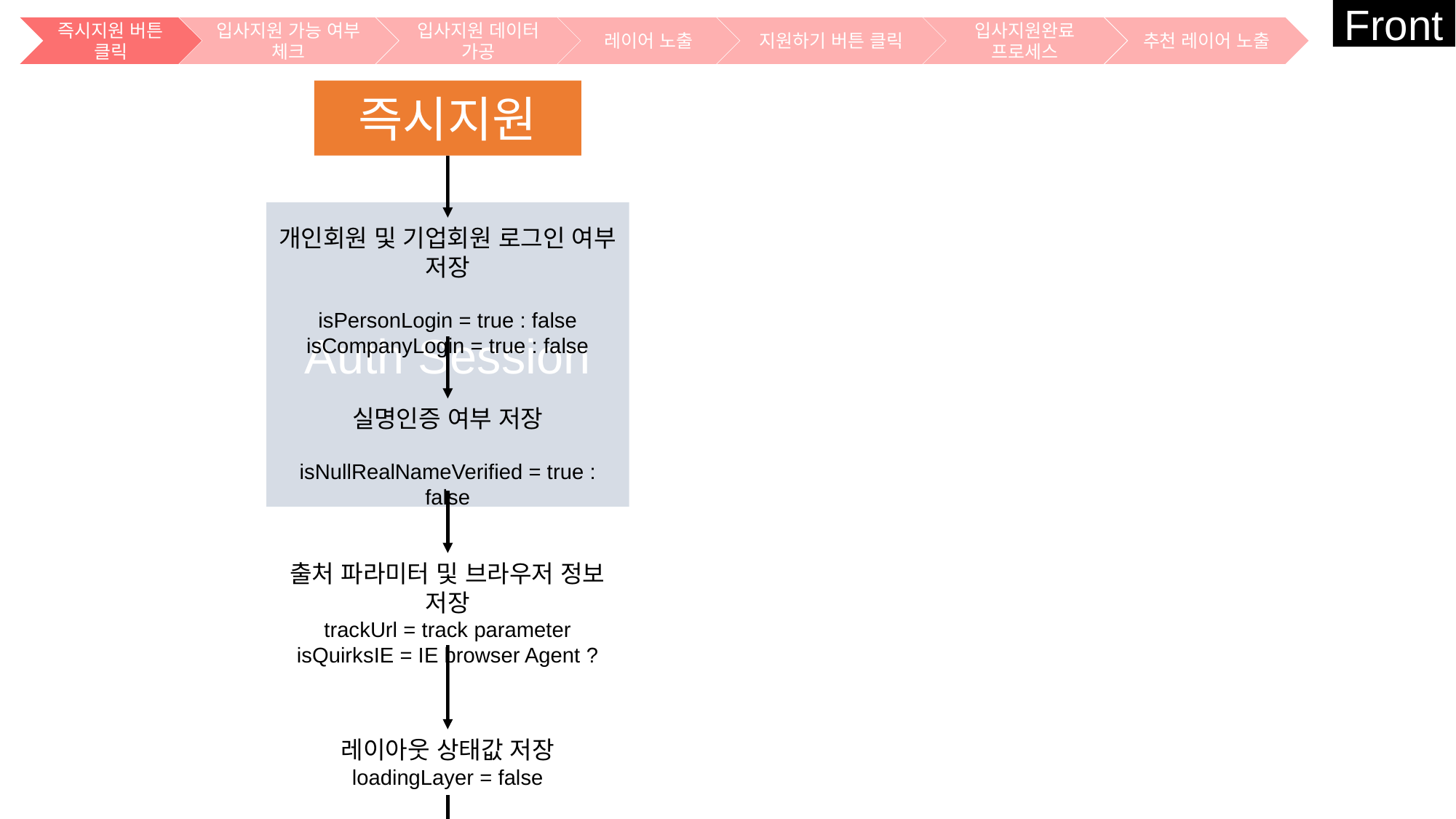

Front
지원하기 버튼 클릭
입사지원완료 프로세스
레이어 노출
즉시지원 버튼 클릭
입사지원 가능 여부 체크
입사지원 데이터 가공
추천 레이어 노출
즉시지원
Auth Session
개인회원 및 기업회원 로그인 여부 저장

isPersonLogin = true : false
isCompanyLogin = true : false
실명인증 여부 저장

isNullRealNameVerified = true : false
출처 파라미터 및 브라우저 정보 저장
trackUrl = track parameter
isQuirksIE = IE browser Agent ?
레이아웃 상태값 저장
loadingLayer = false